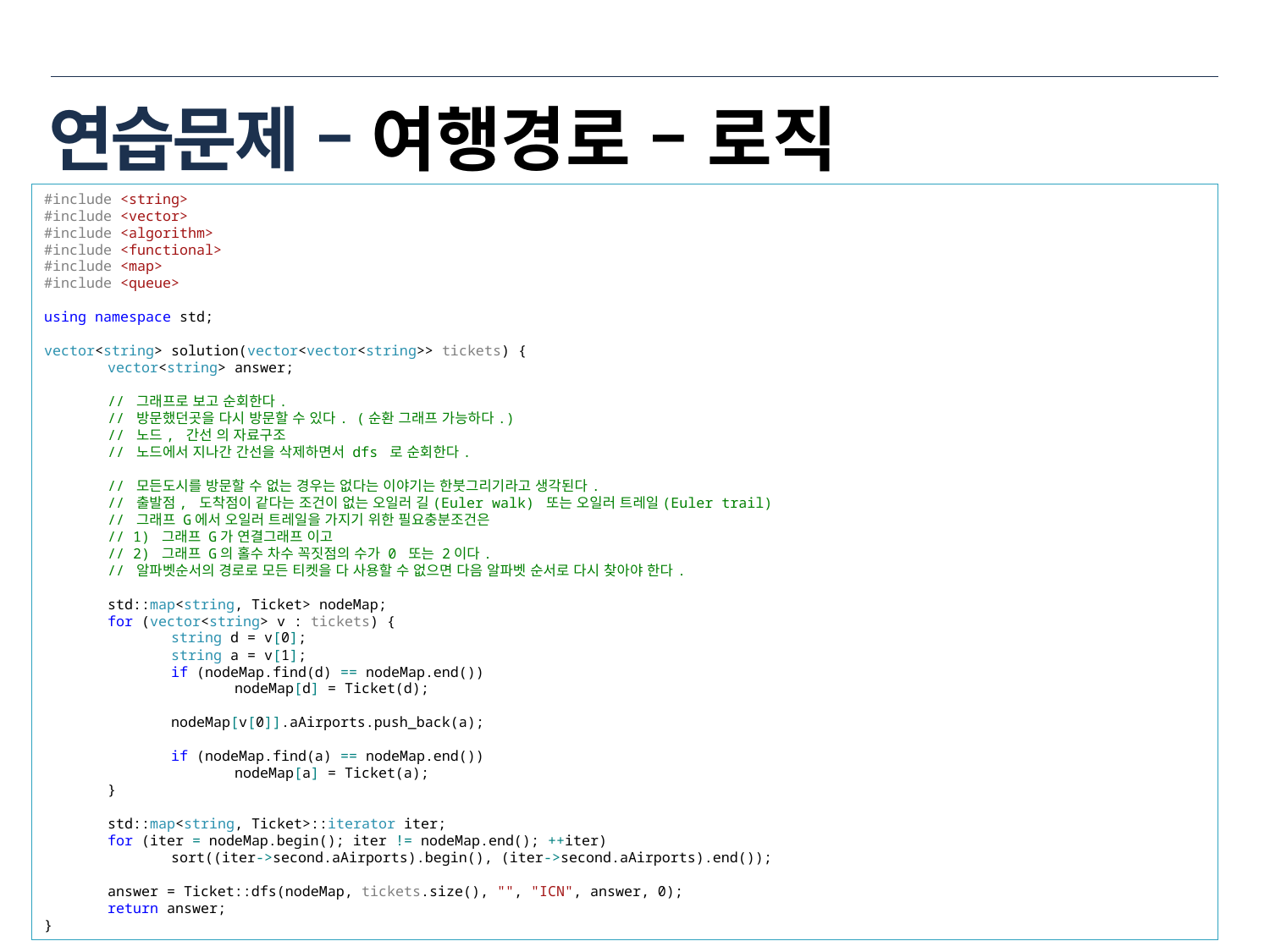

연습문제 – 여행경로 – 로직
#include <string>
#include <vector>
#include <algorithm>
#include <functional>
#include <map>
#include <queue>

using namespace std;

vector<string> solution(vector<vector<string>> tickets) {
vector<string> answer;

// 그래프로 보고 순회한다.
// 방문했던곳을 다시 방문할 수 있다. (순환 그래프 가능하다.)
// 노드, 간선 의 자료구조
// 노드에서 지나간 간선을 삭제하면서 dfs 로 순회한다.

// 모든도시를 방문할 수 없는 경우는 없다는 이야기는 한붓그리기라고 생각된다.
// 출발점, 도착점이 같다는 조건이 없는 오일러 길(Euler walk) 또는 오일러 트레일(Euler trail)
// 그래프 G에서 오일러 트레일을 가지기 위한 필요충분조건은
// 1) 그래프 G가 연결그래프 이고
// 2) 그래프 G의 홀수 차수 꼭짓점의 수가 0 또는 2이다.
// 알파벳순서의 경로로 모든 티켓을 다 사용할 수 없으면 다음 알파벳 순서로 다시 찾아야 한다.

std::map<string, Ticket> nodeMap;
for (vector<string> v : tickets) {
string d = v[0];
string a = v[1];
if (nodeMap.find(d) == nodeMap.end())
nodeMap[d] = Ticket(d);

nodeMap[v[0]].aAirports.push_back(a);

if (nodeMap.find(a) == nodeMap.end())
nodeMap[a] = Ticket(a);
}

std::map<string, Ticket>::iterator iter;
for (iter = nodeMap.begin(); iter != nodeMap.end(); ++iter)
sort((iter->second.aAirports).begin(), (iter->second.aAirports).end());

answer = Ticket::dfs(nodeMap, tickets.size(), "", "ICN", answer, 0);
return answer;
}